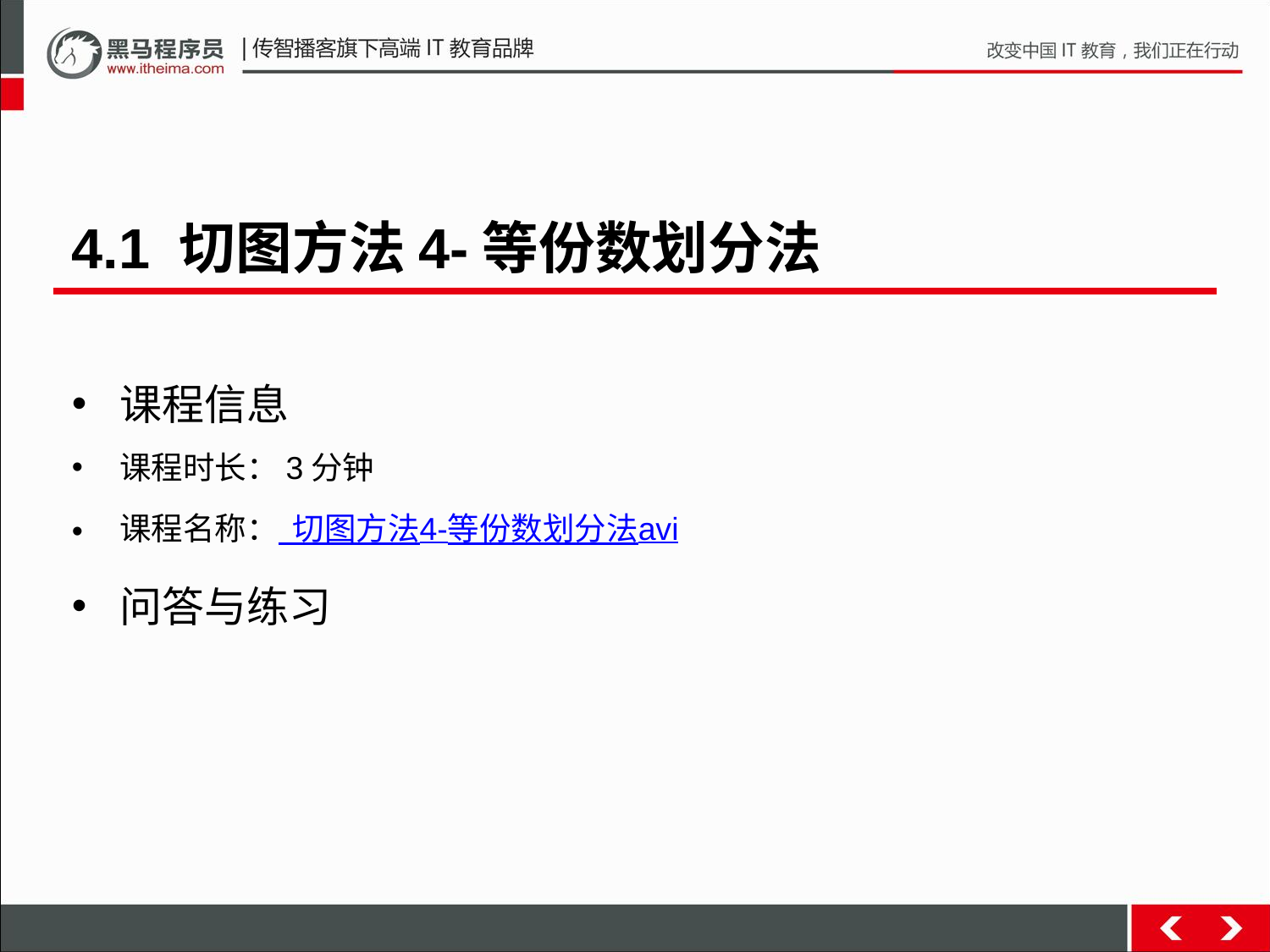

4.1 切图方法4-等份数划分法
课程信息
课程时长：3分钟
课程名称：  切图方法4-等份数划分法avi
问答与练习